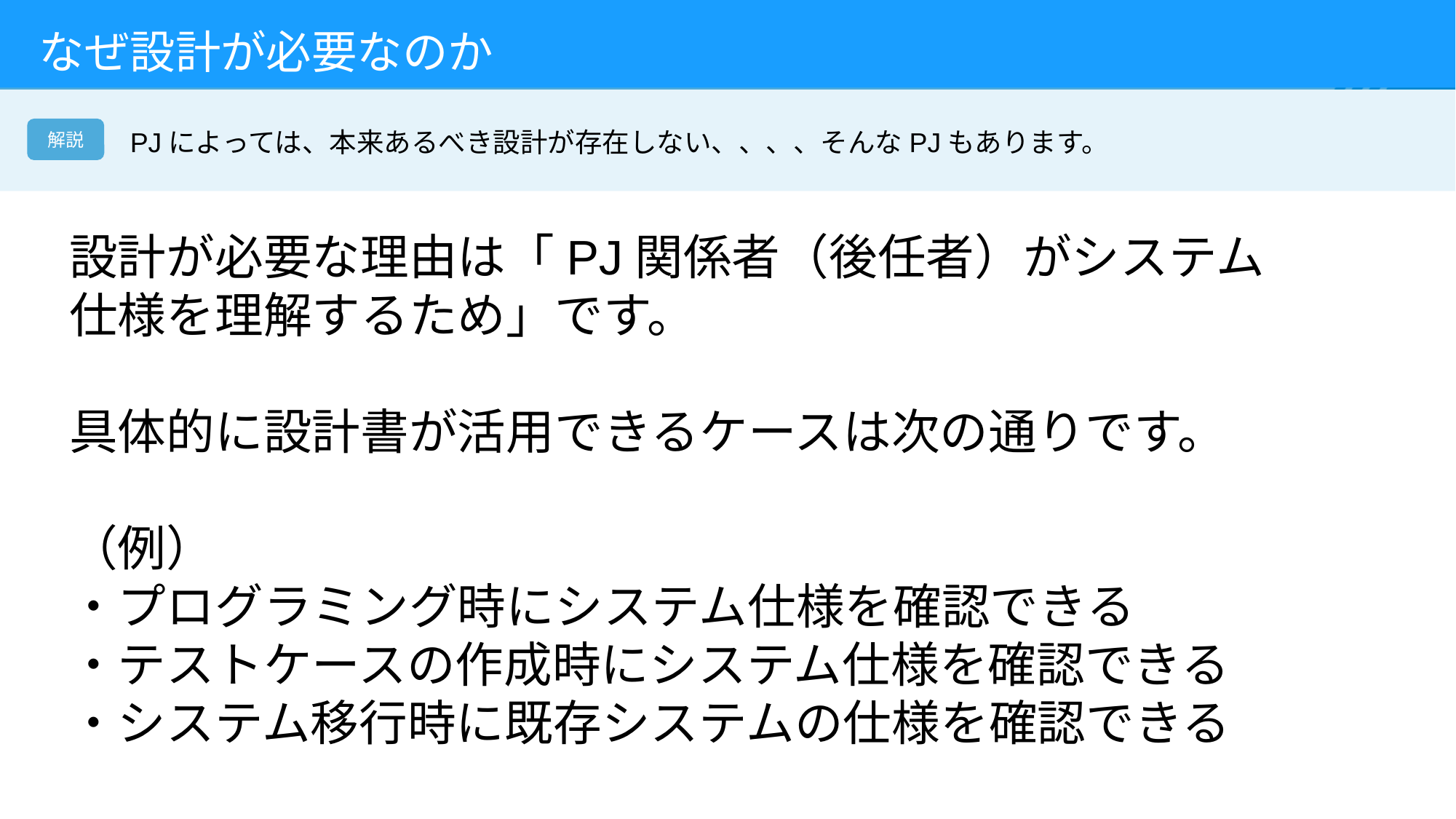

# なぜ設計が必要なのか

解説
PJによっては、本来あるべき設計が存在しない、、、、そんなPJもあります。
設計が必要な理由は「PJ関係者（後任者）がシステム仕様を理解するため」です。

具体的に設計書が活用できるケースは次の通りです。

（例）
・プログラミング時にシステム仕様を確認できる
・テストケースの作成時にシステム仕様を確認できる
・システム移行時に既存システムの仕様を確認できる